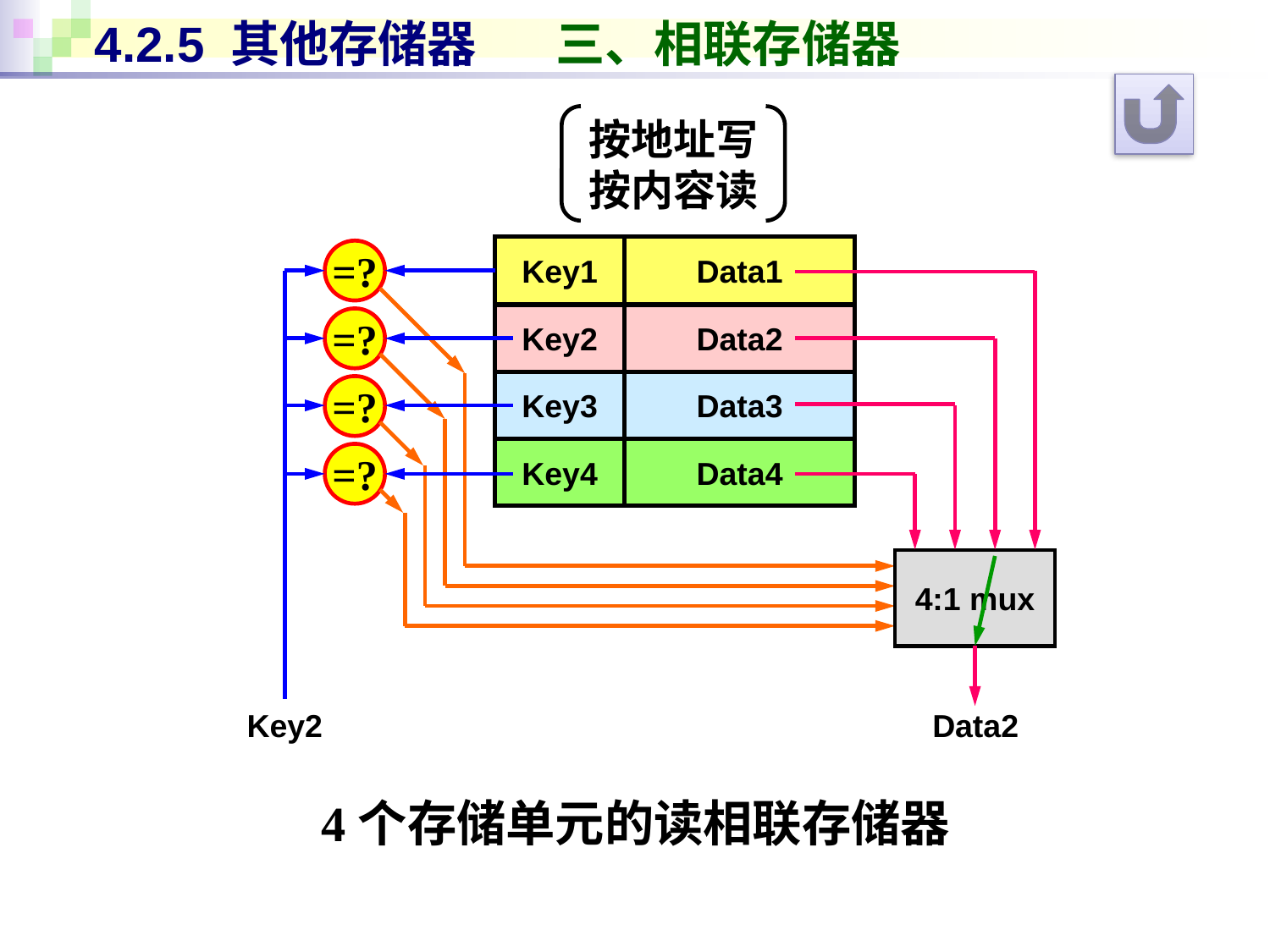

# 4.2.5 其他存储器       三、相联存储器

按地址写
按内容读
Key1
Data1
=?
Key2
Data2
=?
Key3
Data3
=?
Key4
Data4
=?
4:1 mux
Key2
Data2
4个存储单元的读相联存储器
84